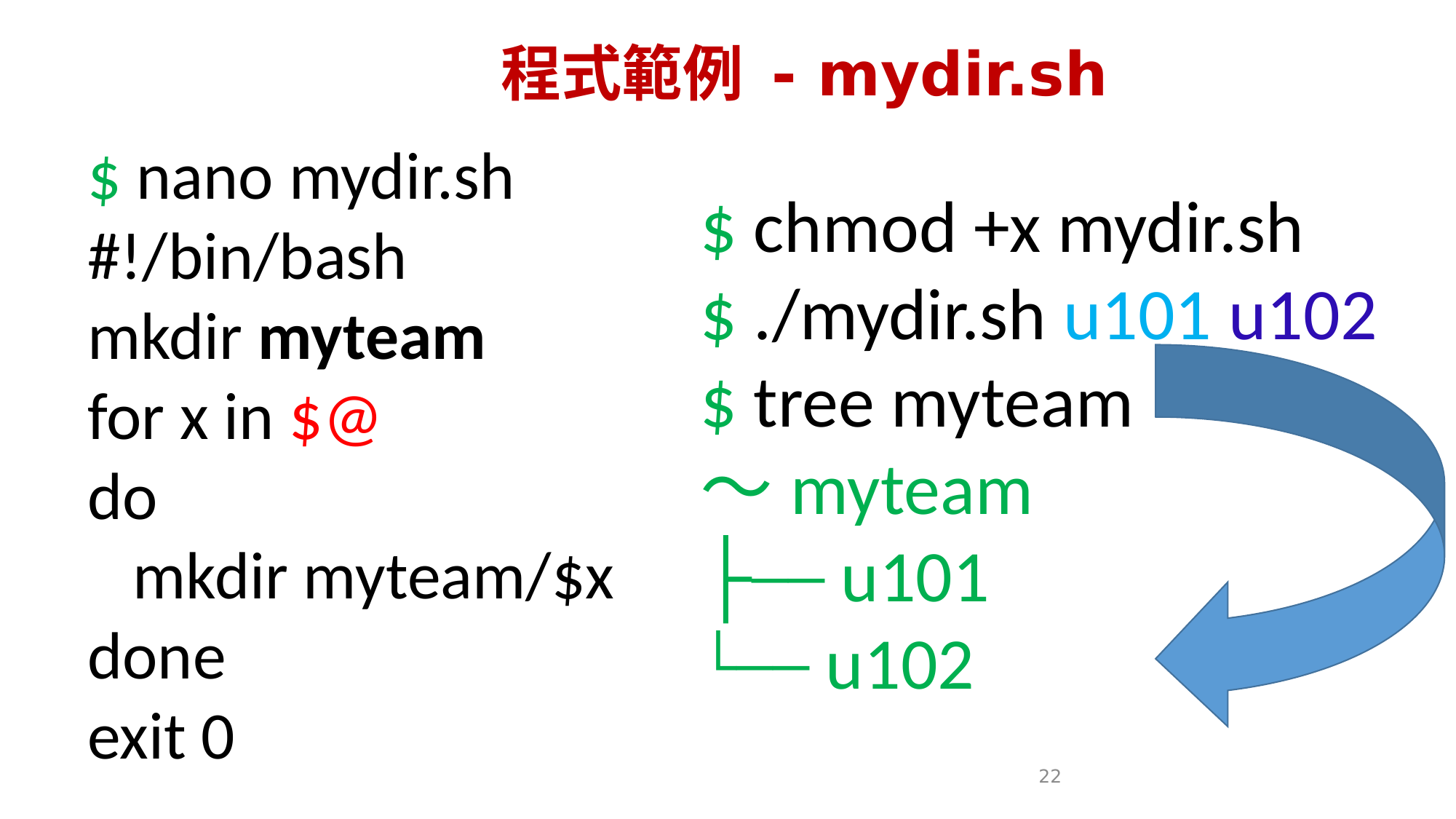

22
程式範例 - mydir.sh
$ nano mydir.sh
#!/bin/bash
mkdir myteam
for x in $@
do
   mkdir myteam/$x
done
exit 0
$ chmod +x mydir.sh
$ ./mydir.sh u101 u102
$ tree myteam
～myteam
├── u101
└── u102